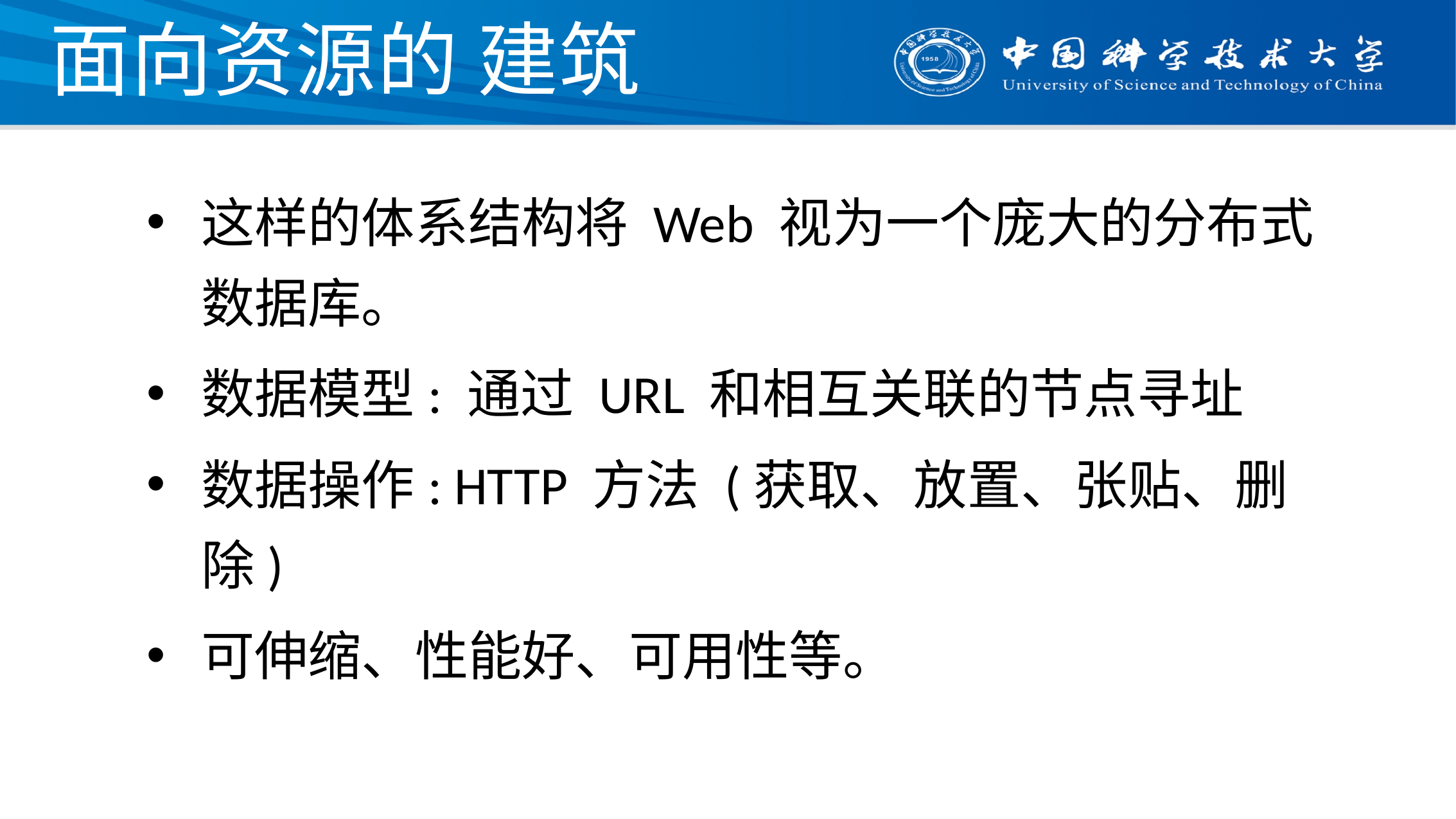

# 面向资源的 建筑
这样的体系结构将 Web 视为一个庞大的分布式数据库。
数据模型: 通过 URL 和相互关联的节点寻址
数据操作: HTTP 方法 (获取、放置、张贴、删除)
可伸缩、性能好、可用性等。